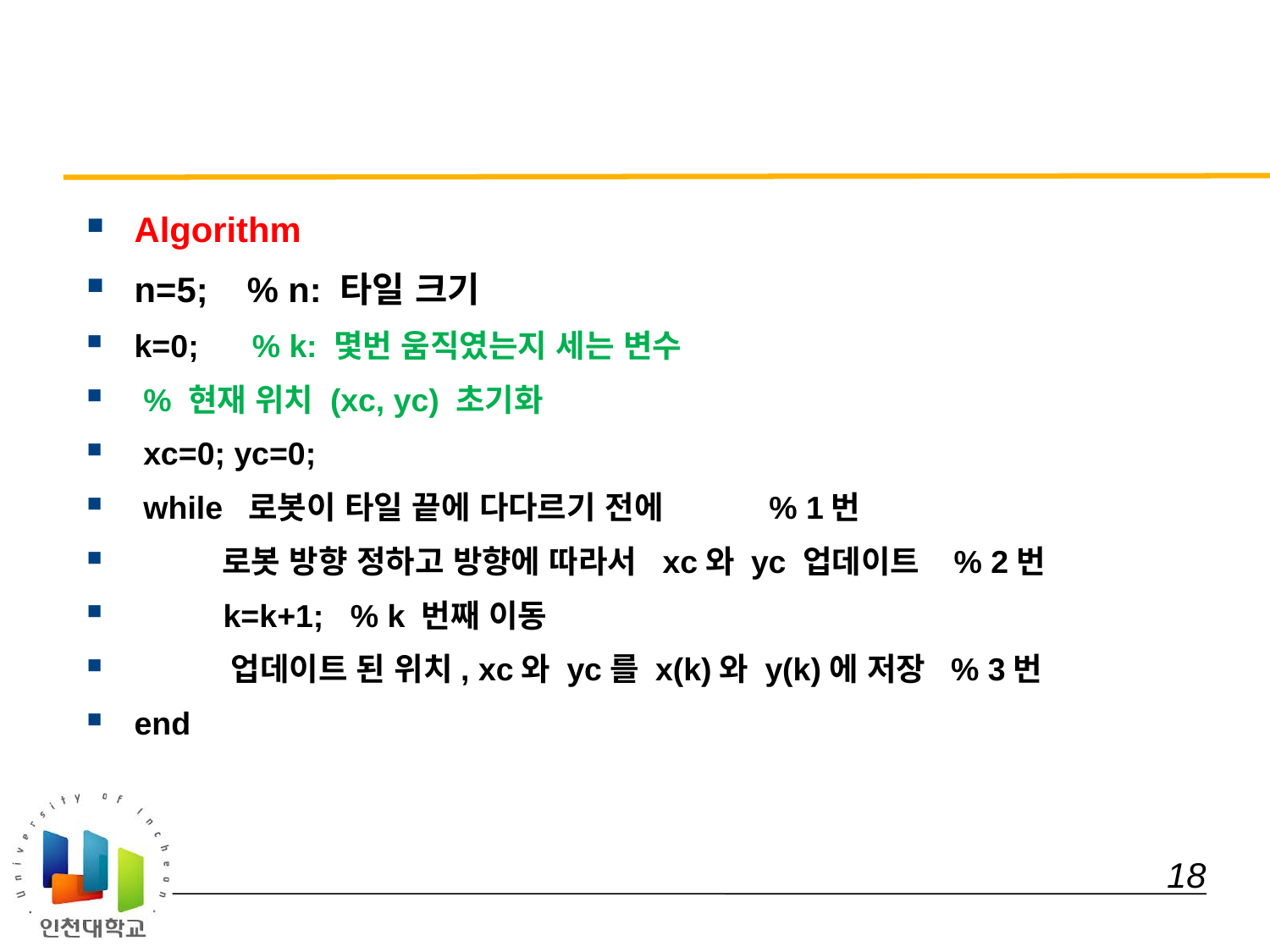

#
Algorithm
n=5;    % n: 타일 크기
k=0;      % k: 몇번 움직였는지 세는 변수
 % 현재 위치 (xc, yc) 초기화
 xc=0; yc=0;
 while  로봇이 타일 끝에 다다르기 전에           % 1번
         로봇 방향 정하고 방향에 따라서  xc와 yc 업데이트   % 2번
          k=k+1;   % k 번째 이동
          업데이트 된 위치, xc와 yc를 x(k)와 y(k)에 저장  % 3번
end
 18